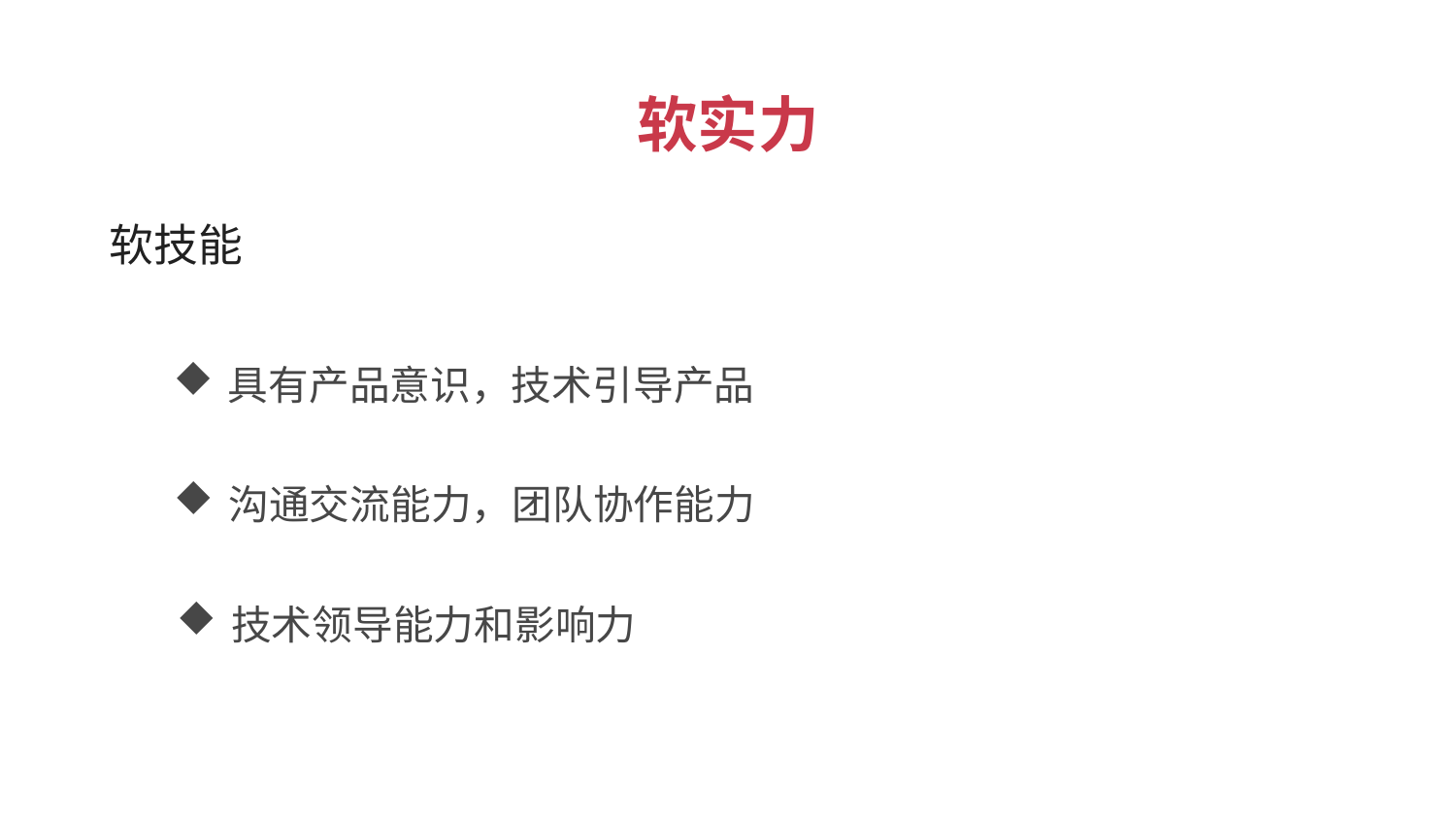

软实力
 软技能
具有产品意识，技术引导产品
沟通交流能力，团队协作能力
技术领导能力和影响力